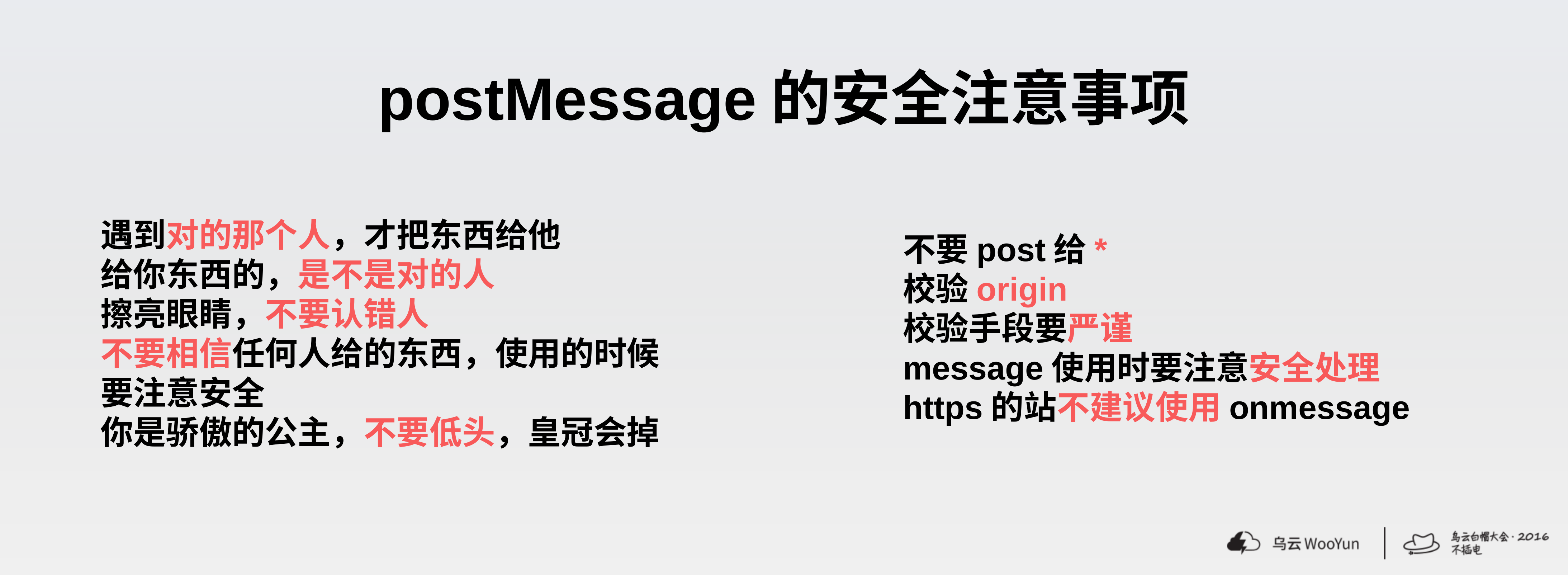

postMessage的安全注意事项
遇到对的那个人，才把东西给他
给你东西的，是不是对的人
擦亮眼睛，不要认错人
不要相信任何人给的东西，使用的时候要注意安全
你是骄傲的公主，不要低头，皇冠会掉
不要post给*
校验origin
校验手段要严谨
message使用时要注意安全处理
https的站不建议使用onmessage